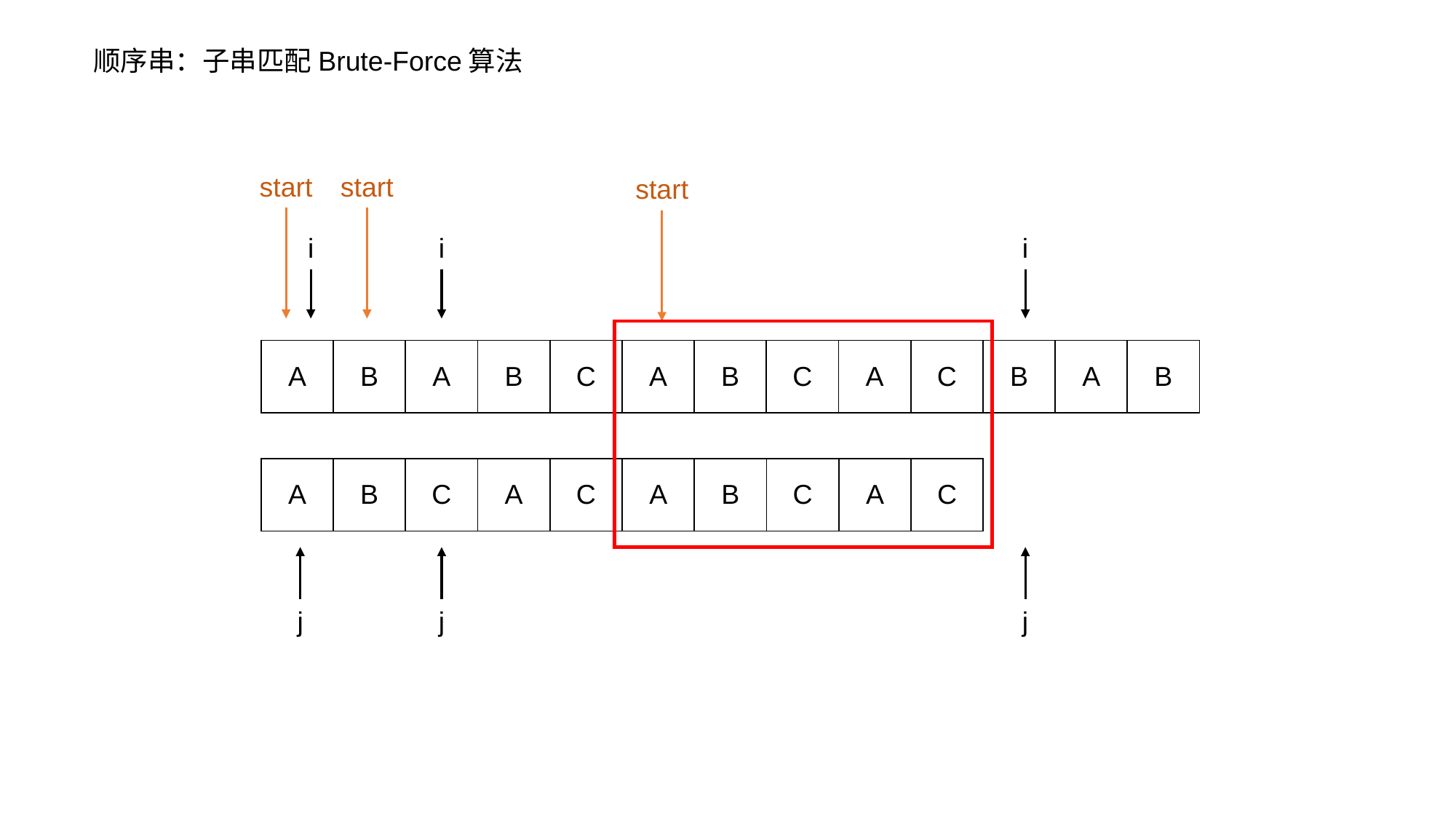

顺序串：子串匹配Brute-Force算法
start
start
start
i
i
i

| A | B | A | B | C | A | B | C | A | C | B | A | B |
| --- | --- | --- | --- | --- | --- | --- | --- | --- | --- | --- | --- | --- |
| A | B | C | A | C |
| --- | --- | --- | --- | --- |
| A | B | C | A | C |
| --- | --- | --- | --- | --- |
j
j
j